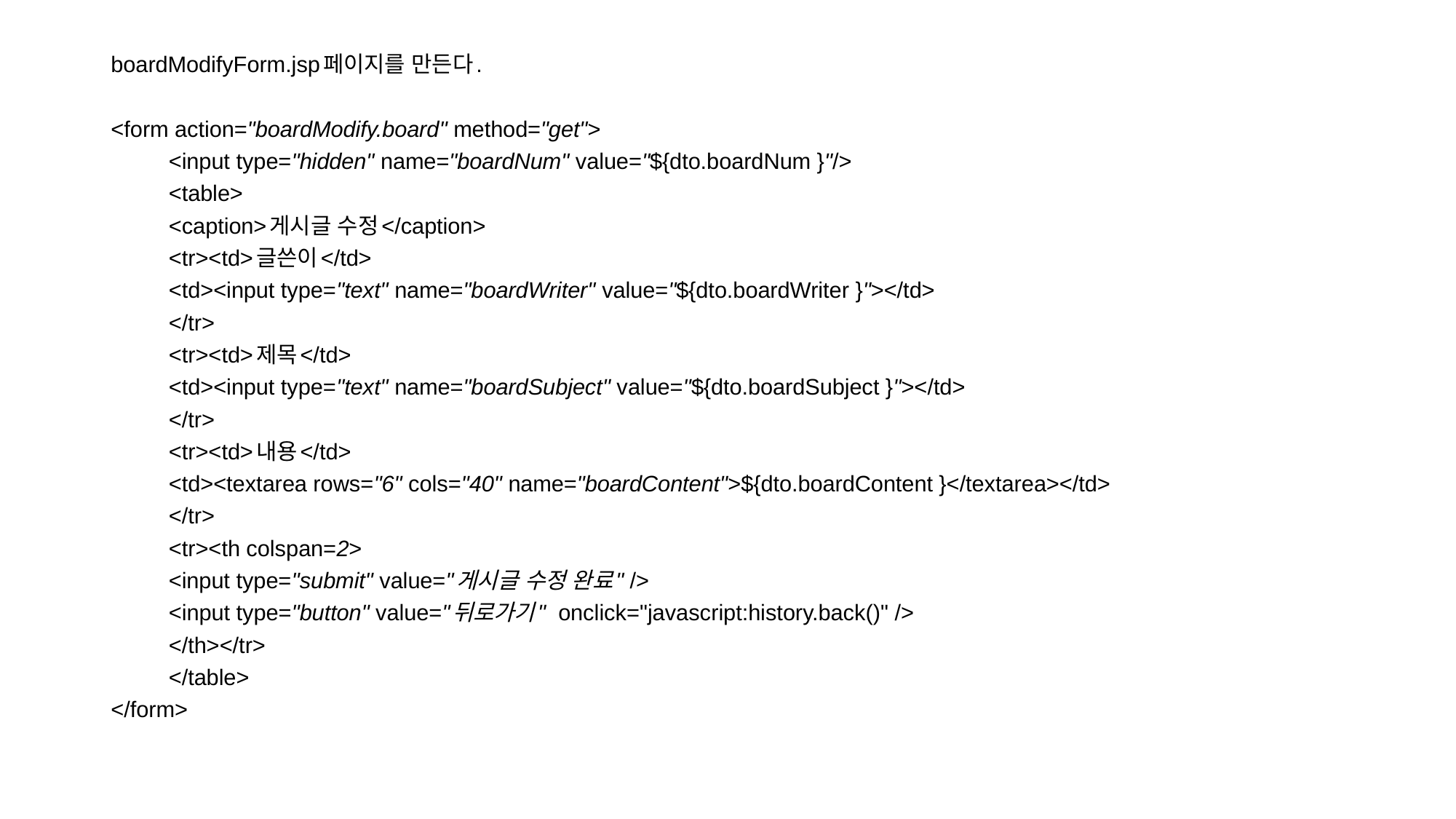

boardModifyForm.jsp페이지를 만든다.

<form action="boardModify.board" method="get">
	<input type="hidden" name="boardNum" value="${dto.boardNum }"/>
	<table>
	<caption>게시글 수정</caption>
		<tr><td>글쓴이</td>
		<td><input type="text" name="boardWriter" value="${dto.boardWriter }"></td>
		</tr>
		<tr><td>제목</td>
		<td><input type="text" name="boardSubject" value="${dto.boardSubject }"></td>
		</tr>
		<tr><td>내용</td>
		<td><textarea rows="6" cols="40" name="boardContent">${dto.boardContent }</textarea></td>
		</tr>
		<tr><th colspan=2>
		<input type="submit" value="게시글 수정 완료" />
		<input type="button" value="뒤로가기"  onclick="javascript:history.back()" />
		</th></tr>
	</table>
</form>